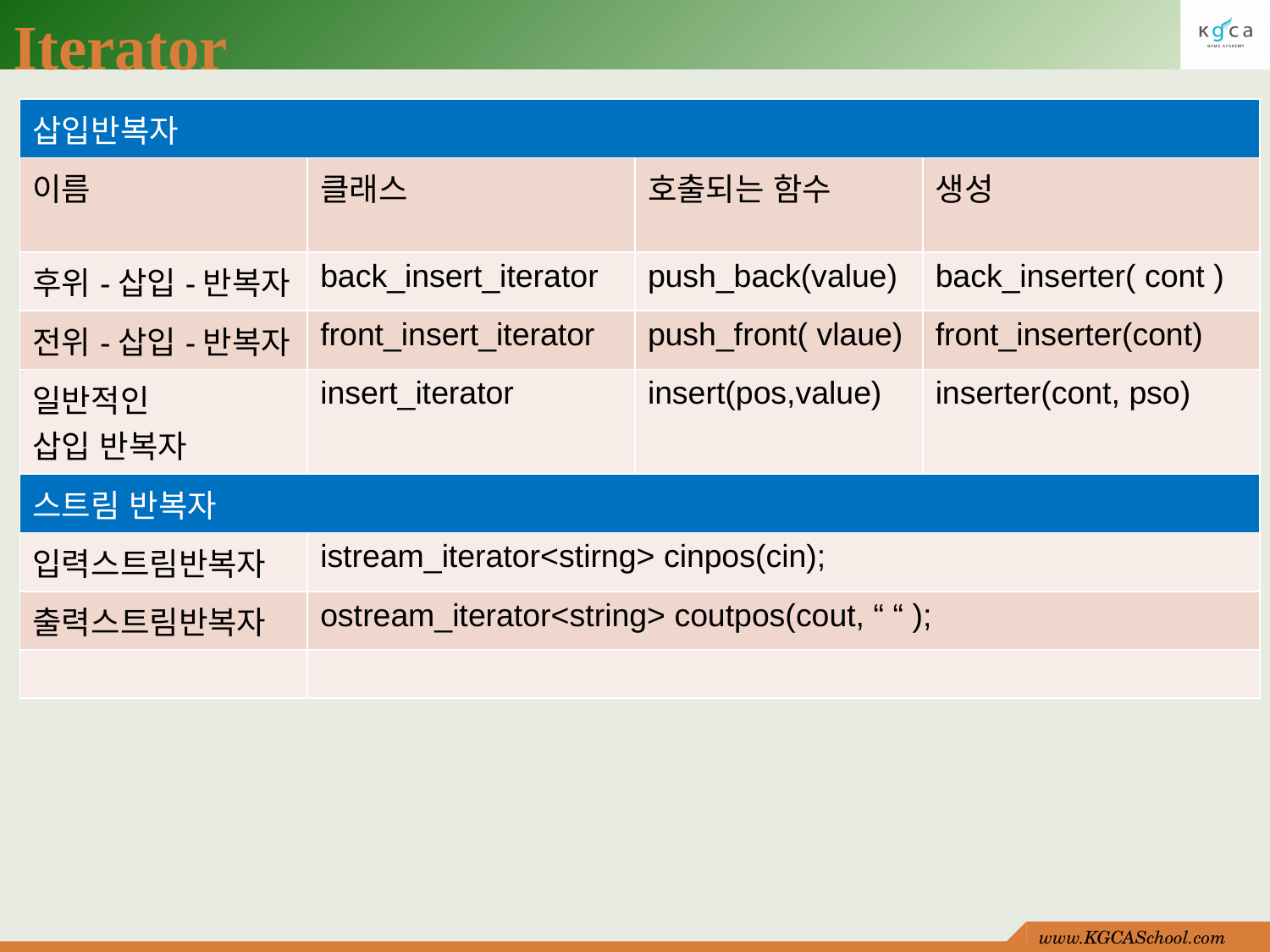

# Iterator
| 삽입반복자 |  |  |  |
| --- | --- | --- | --- |
| 이름 | 클래스 | 호출되는 함수 | 생성 |
| 후위-삽입-반복자 | back\_insert\_iterator | push\_back(value) | back\_inserter( cont ) |
| 전위-삽입-반복자 | front\_insert\_iterator | push\_front( vlaue) | front\_inserter(cont) |
| 일반적인 삽입 반복자 | insert\_iterator | insert(pos,value) | inserter(cont, pso) |
| 스트림 반복자 |  |  |  |
| 입력스트림반복자 | istream\_iterator<stirng> cinpos(cin); |  |  |
| 출력스트림반복자 | ostream\_iterator<string> coutpos(cout, “ “ ); |  |  |
|  |  |  |  |